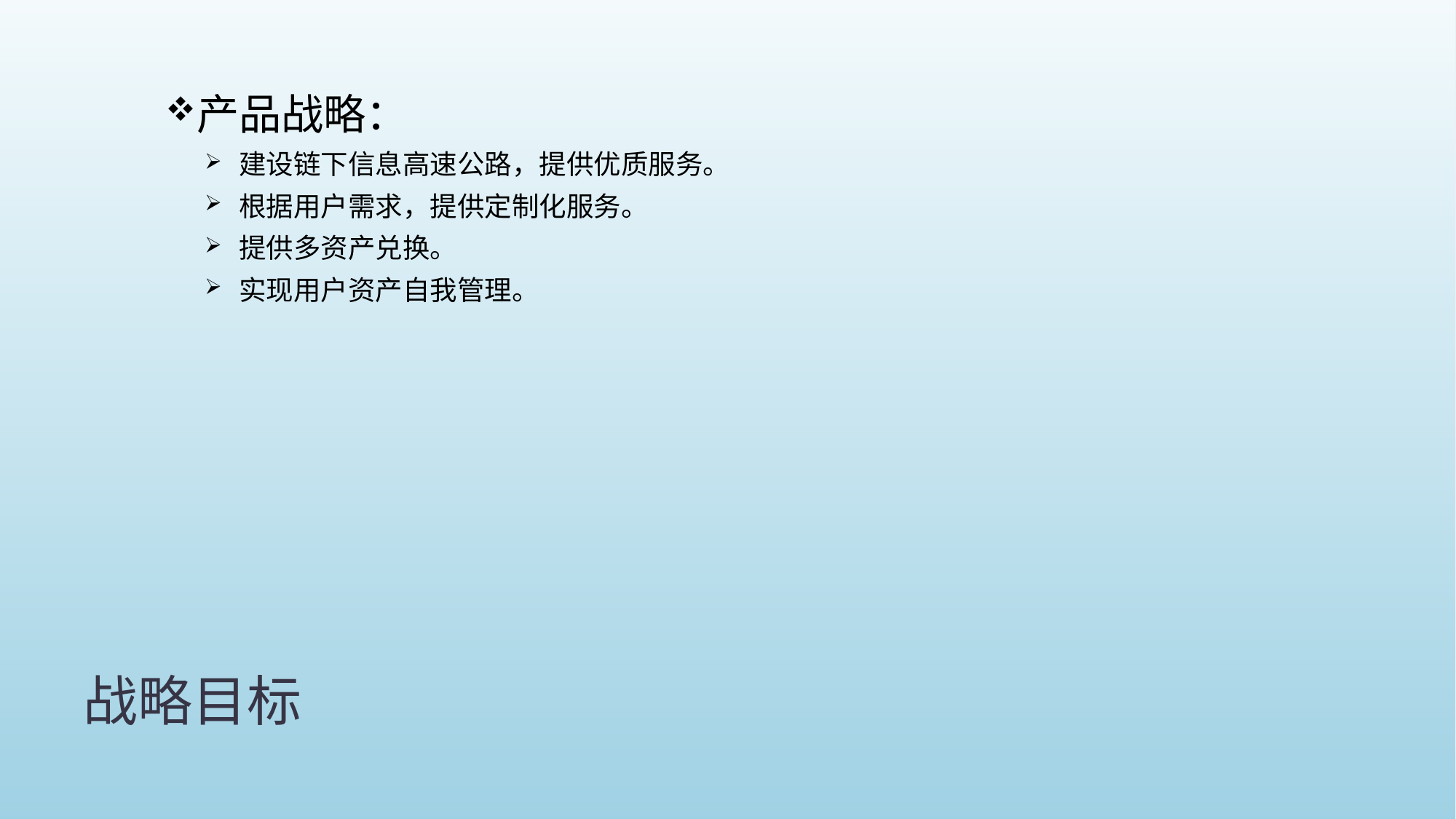

产品战略：
建设链下信息高速公路，提供优质服务。
根据用户需求，提供定制化服务。
提供多资产兑换。
实现用户资产自我管理。

# 战略目标